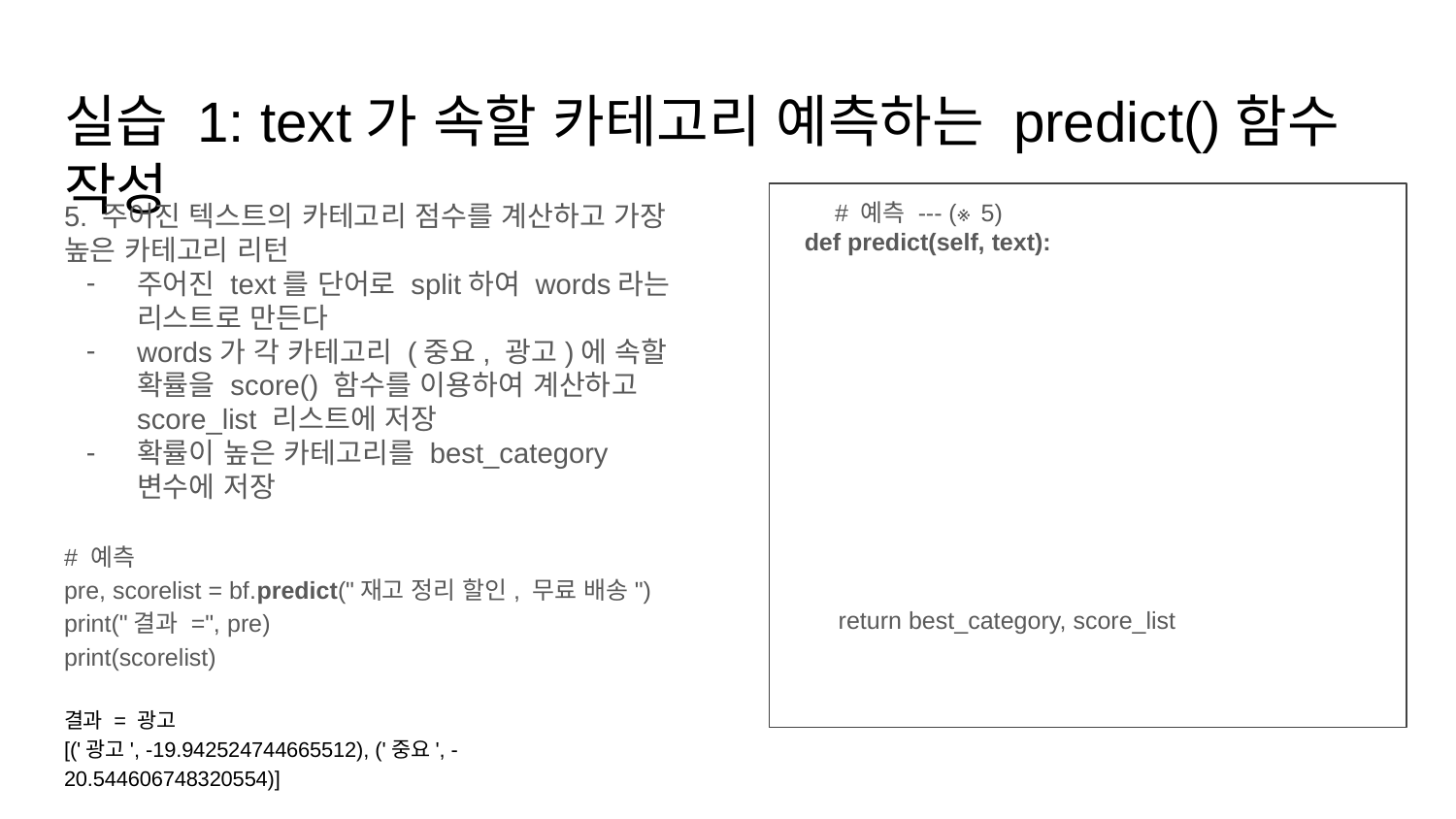

# 실습 1: text가 속할 카테고리 예측하는 predict()함수 작성
5. 주어진 텍스트의 카테고리 점수를 계산하고 가장 높은 카테고리 리턴
주어진 text를 단어로 split하여 words라는 리스트로 만든다
words가 각 카테고리 (중요, 광고)에 속할 확률을 score() 함수를 이용하여 계산하고 score_list 리스트에 저장
확률이 높은 카테고리를 best_category 변수에 저장

# 예측 pre, scorelist = bf.predict("재고 정리 할인, 무료 배송") print("결과 =", pre) print(scorelist)
결과 = 광고
[('광고', -19.942524744665512), ('중요', -20.544606748320554)]

        # 예측 --- (※5)
   def predict(self, text):

        return best_category, score_list